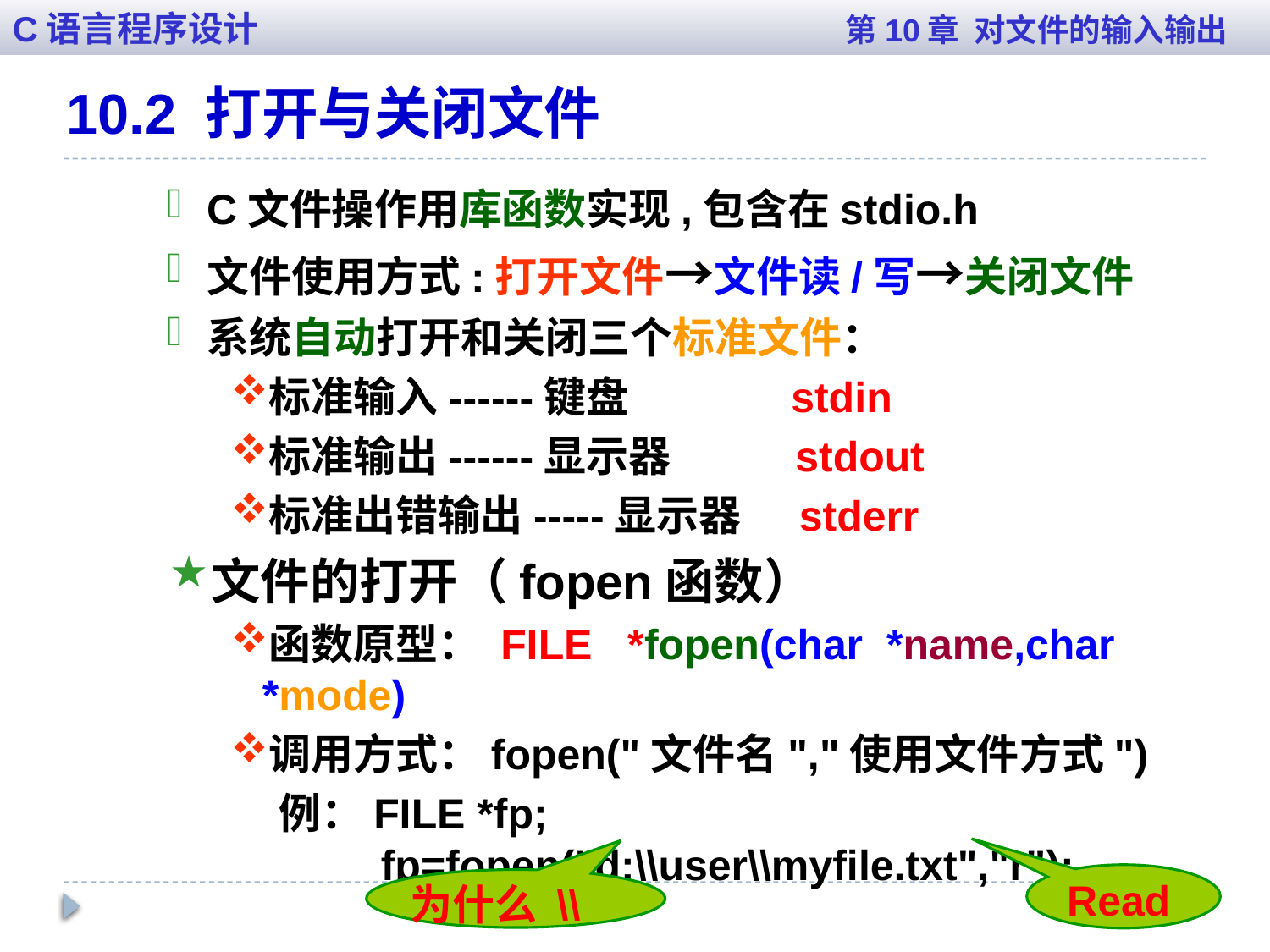

C语言程序设计                                                                         第10章  对文件的输入输出
10.2 打开与关闭文件
C文件操作用库函数实现,包含在stdio.h
文件使用方式:打开文件→文件读/写→关闭文件
系统自动打开和关闭三个标准文件：
标准输入------键盘                stdin
标准输出------显示器            stdout
标准出错输出-----显示器     stderr
文件的打开（fopen函数）
函数原型： FILE   *fopen(char  *name,char *mode)
调用方式：fopen("文件名","使用文件方式")
    例：FILE *fp;
	          fp=fopen("d:\\user\\myfile.txt","r");
 Read
为什么 \\
10